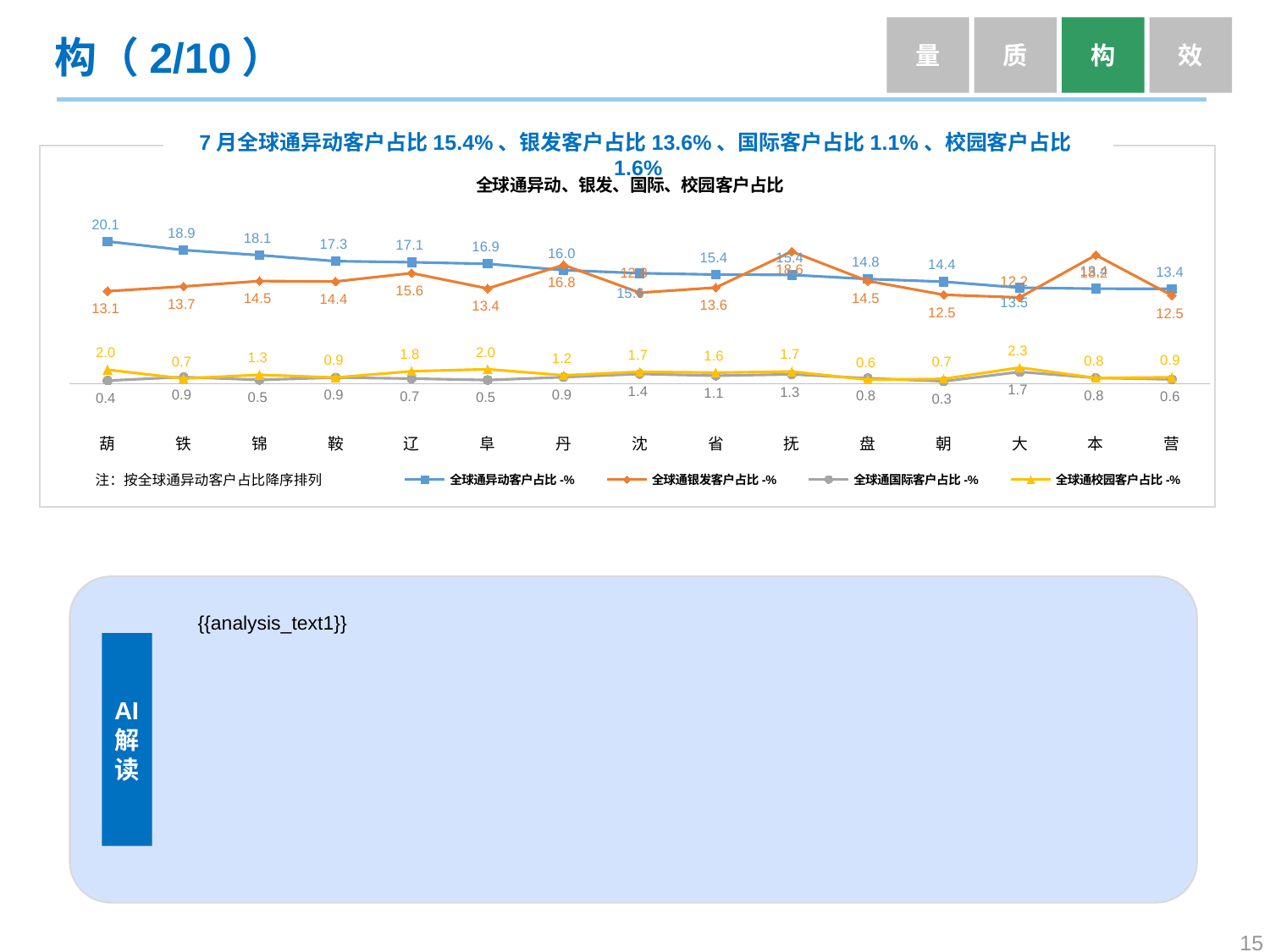

量
质
构
效
构（2/10）
7月全球通异动客户占比15.4%、银发客户占比13.6%、国际客户占比1.1%、校园客户占比1.6%
|  |
| --- |

### Chart: 全球通异动、银发、国际、校园客户占比

| Category | 全球通异动客户占比-% | 全球通银发客户占比-% | 全球通国际客户占比-% | 全球通校园客户占比-% |
|---|---|---|---|---|
| 葫 | 20.07 | 13.05 | 0.43 | 1.96 |
| 铁 | 18.85 | 13.72 | 0.93 | 0.72 |
| 锦 | 18.13 | 14.48 | 0.53 | 1.25 |
| 鞍 | 17.29 | 14.42 | 0.86 | 0.86 |
| 辽 | 17.13 | 15.6 | 0.71 | 1.75 |
| 阜 | 16.91 | 13.43 | 0.51 | 2.03 |
| 丹 | 16.02 | 16.75 | 0.91 | 1.18 |
| 沈 | 15.59 | 12.84 | 1.37 | 1.67 |
| 省 | 15.4 | 13.56 | 1.12 | 1.55 |
| 抚 | 15.35 | 18.64 | 1.31 | 1.71 |
| 盘 | 14.77 | 14.49 | 0.76 | 0.55 |
| 朝 | 14.39 | 12.54 | 0.33 | 0.68 |
| 大 | 13.54 | 12.17 | 1.66 | 2.27 |
| 本 | 13.4 | 18.15 | 0.81 | 0.8 |
| 营 | 13.39 | 12.45 | 0.61 | 0.9 |
注：按全球通异动客户占比降序排列

{{analysis_text1}}
AI解
读